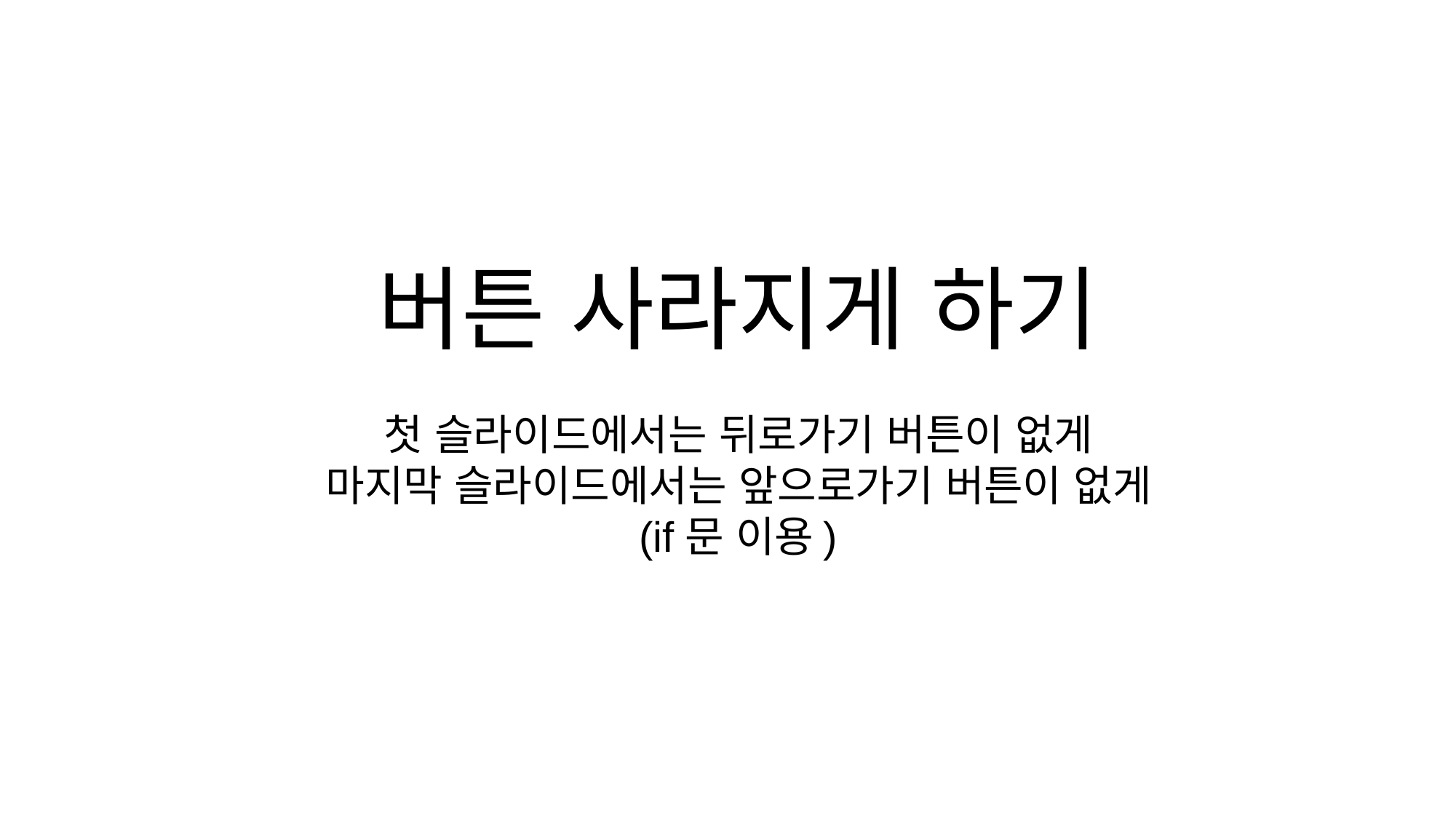

버튼 사라지게 하기
첫 슬라이드에서는 뒤로가기 버튼이 없게
마지막 슬라이드에서는 앞으로가기 버튼이 없게
(if문 이용)